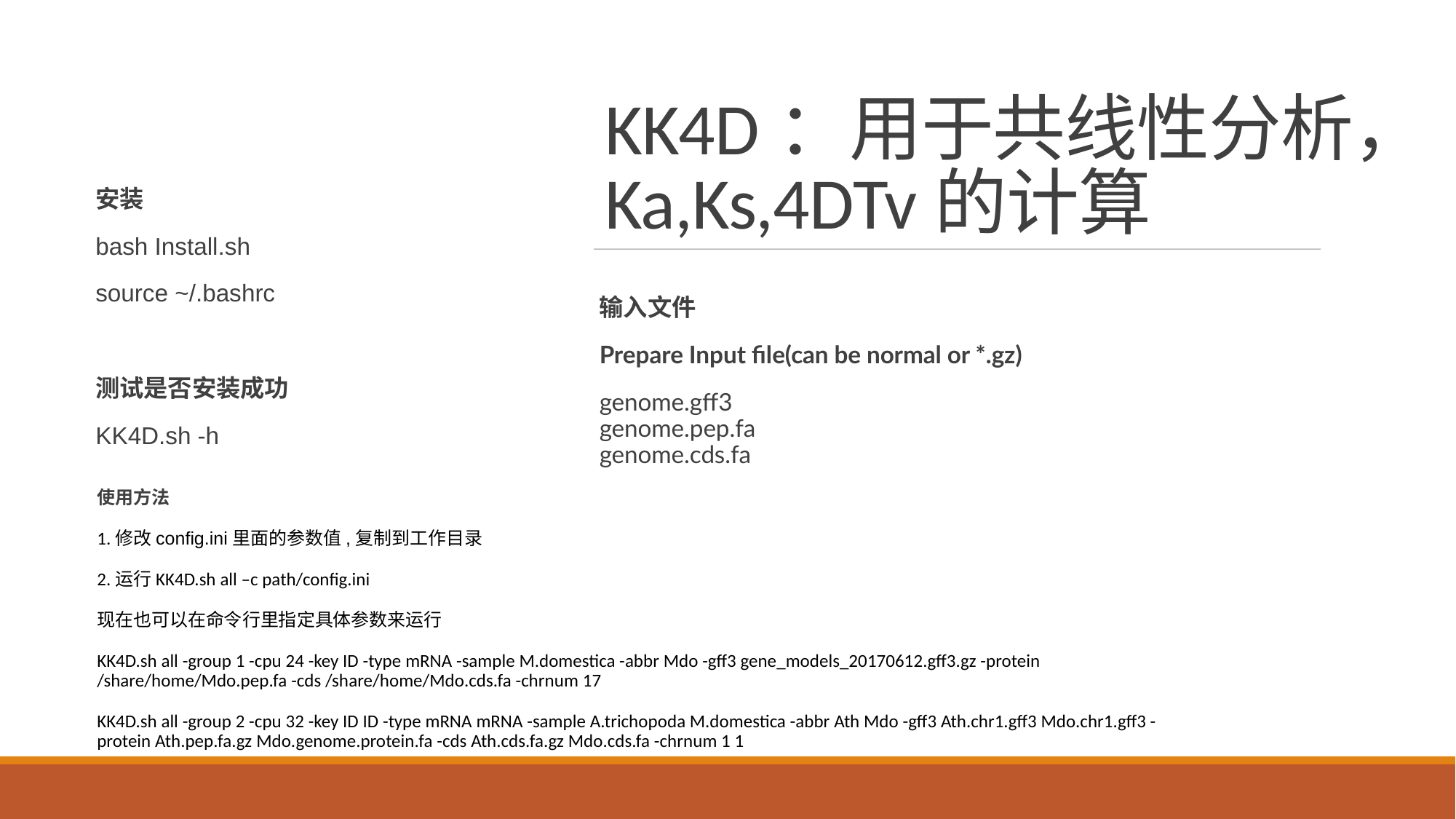

# KK4D：用于共线性分析，Ka,Ks,4DTv的计算
安装
bash Install.sh
source ~/.bashrc

测试是否安装成功
KK4D.sh -h

输入文件
Prepare Input file(can be normal or *.gz)
genome.gff3
genome.pep.fa
genome.cds.fa
使用方法
1.修改config.ini里面的参数值,复制到工作目录
2.运行KK4D.sh all –c path/config.ini
现在也可以在命令行里指定具体参数来运行
KK4D.sh all -group 1 -cpu 24 -key ID -type mRNA -sample M.domestica -abbr Mdo -gff3 gene_models_20170612.gff3.gz -protein /share/home/Mdo.pep.fa -cds /share/home/Mdo.cds.fa -chrnum 17
KK4D.sh all -group 2 -cpu 32 -key ID ID -type mRNA mRNA -sample A.trichopoda M.domestica -abbr Ath Mdo -gff3 Ath.chr1.gff3 Mdo.chr1.gff3 -protein Ath.pep.fa.gz Mdo.genome.protein.fa -cds Ath.cds.fa.gz Mdo.cds.fa -chrnum 1 1